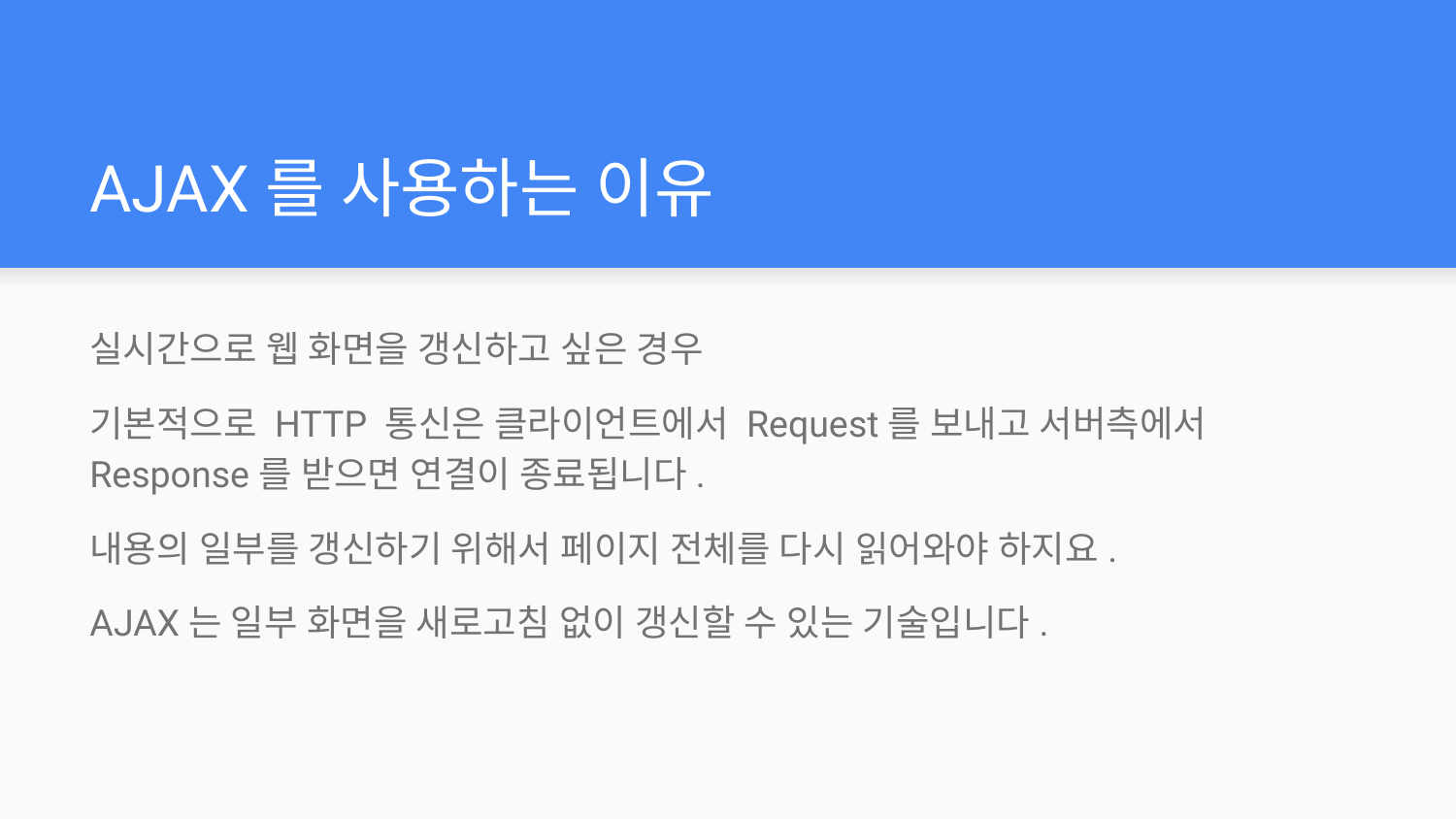

# AJAX를 사용하는 이유
실시간으로 웹 화면을 갱신하고 싶은 경우
기본적으로 HTTP 통신은 클라이언트에서 Request를 보내고 서버측에서 Response를 받으면 연결이 종료됩니다.
내용의 일부를 갱신하기 위해서 페이지 전체를 다시 읽어와야 하지요.
AJAX는 일부 화면을 새로고침 없이 갱신할 수 있는 기술입니다.